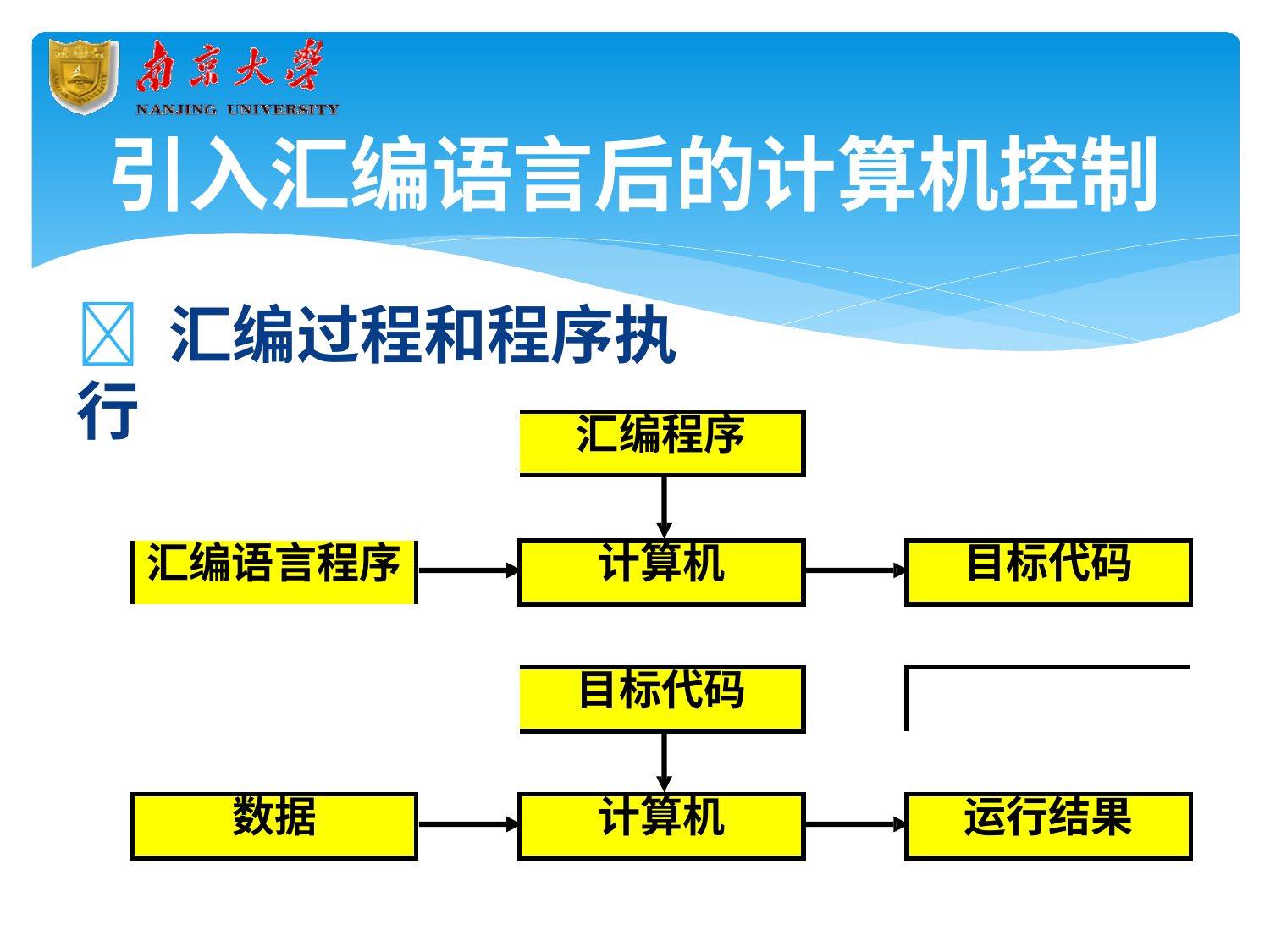

# 引入汇编语言后的计算机控制
∗ 汇编过程和程序执行
|  |  | 汇编程序 |  |  |
| --- | --- | --- | --- | --- |
|  |  |  |  |  |
| 汇编语言程序 |  | 计算机 |  | 目标代码 |
|  |  |  |  |  |
|  |  | 目标代码 |  |  |
|  |  |  |  |  |
| 数据 |  | 计算机 |  | 运行结果 |